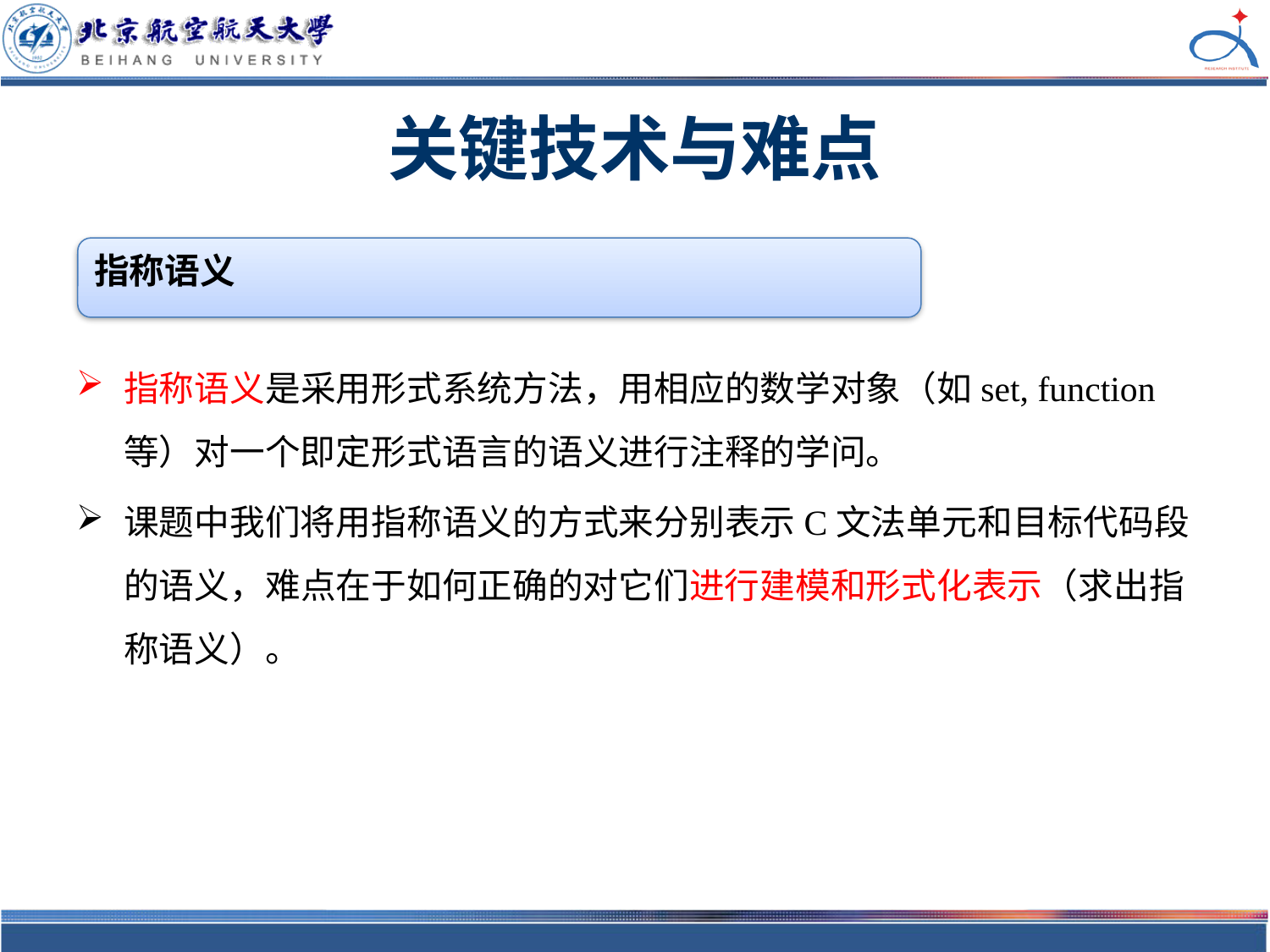

# 关键技术与难点

指称语义是采用形式系统方法，用相应的数学对象（如set, function等）对一个即定形式语言的语义进行注释的学问。
课题中我们将用指称语义的方式来分别表示C文法单元和目标代码段的语义，难点在于如何正确的对它们进行建模和形式化表示（求出指称语义）。
指称语义